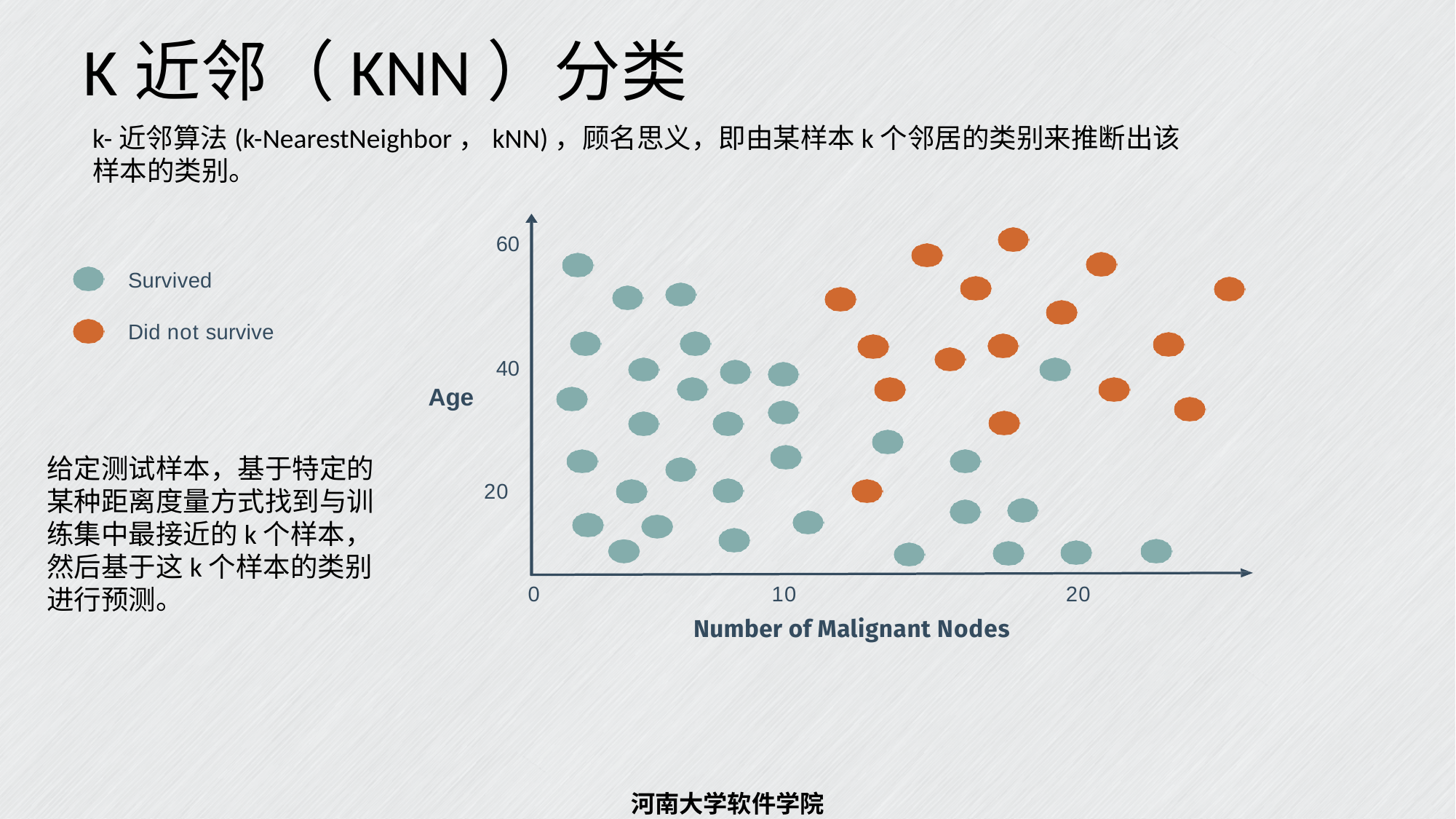

# K近邻（KNN）分类
k-近邻算法(k-NearestNeighbor，kNN)，顾名思义，即由某样本k个邻居的类别来推断出该样本的类别。

60
Survived

Did not survive
40
Age

给定测试样本，基于特定的某种距离度量方式找到与训练集中最接近的k个样本，然后基于这k个样本的类别进行预测。

20

10	20
Number of Malignant Nodes
0